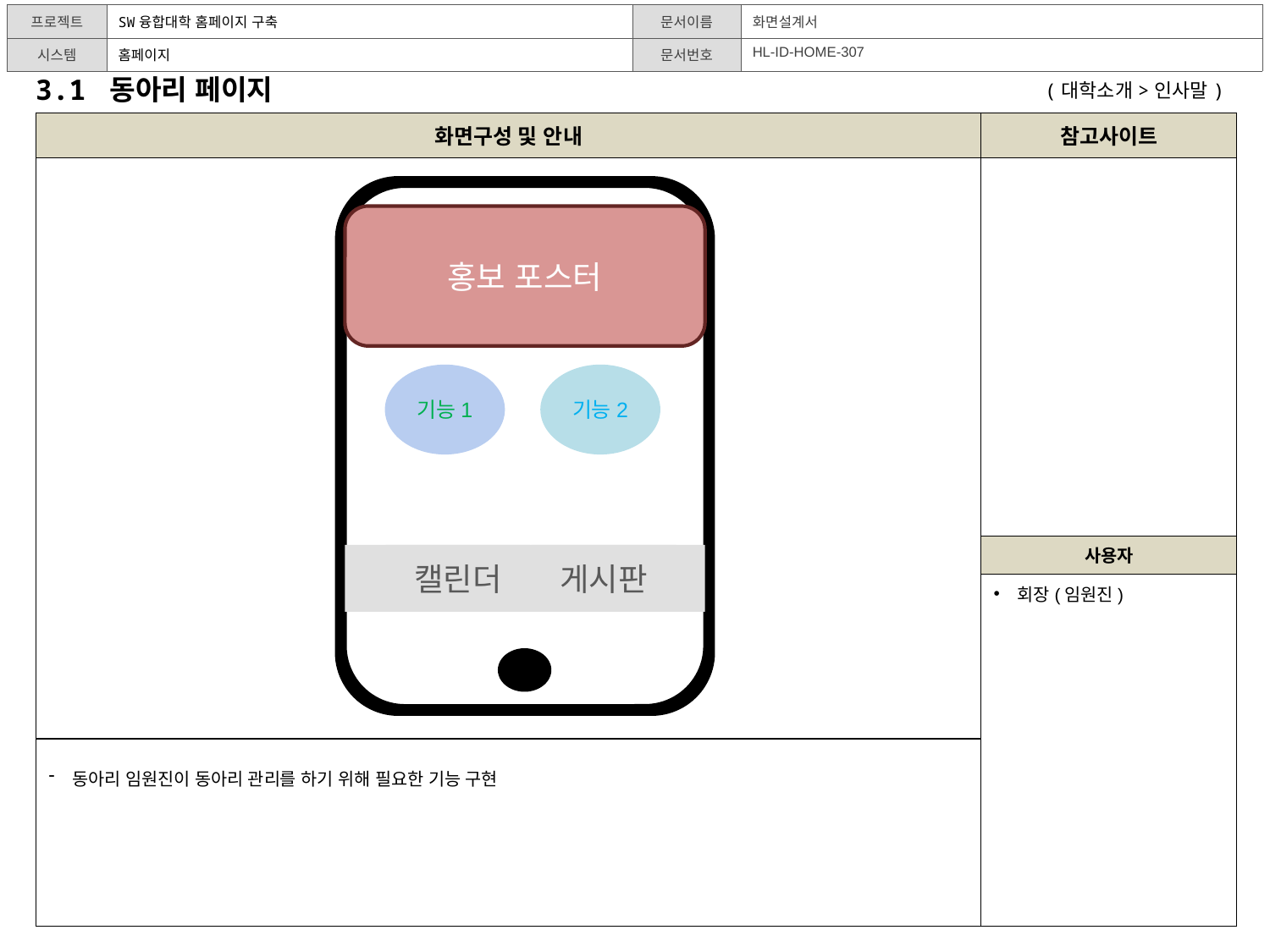

3.1 동아리 페이지
(대학소개>인사말)
| 화면구성 및 안내 | 참고사이트 |
| --- | --- |
|  |  |
|  | 사용자 |
|  | 회장(임원진) |
| 동아리 임원진이 동아리 관리를 하기 위해 필요한 기능 구현 |  |

홍보 포스터
기능1
기능2

게시판
캘린더